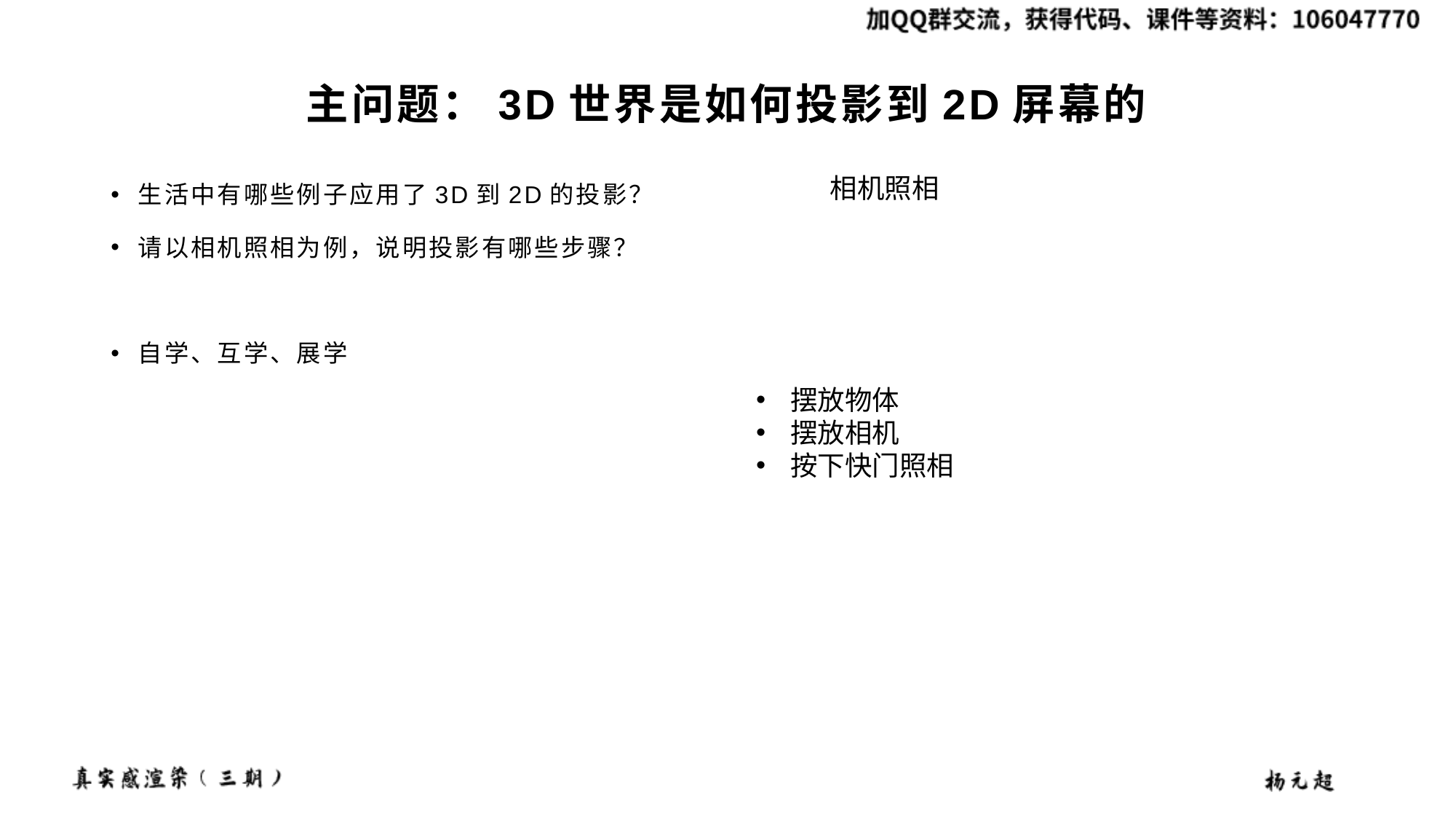

# 主问题：3D世界是如何投影到2D屏幕的
生活中有哪些例子应用了3D到2D的投影？
请以相机照相为例，说明投影有哪些步骤？

自学、互学、展学

相机照相
摆放物体
摆放相机
按下快门照相